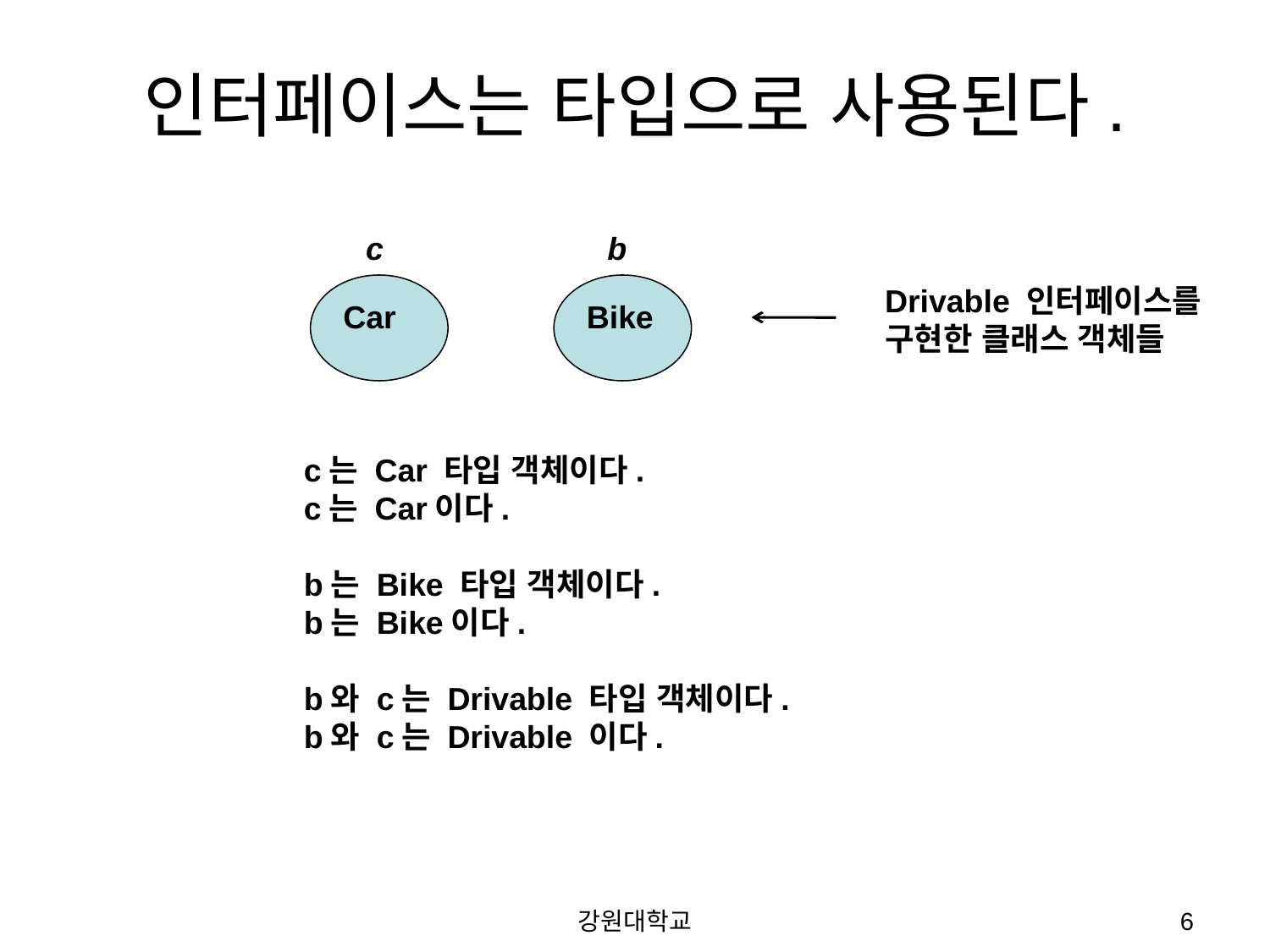

# 인터페이스는 타입으로 사용된다.

c
b
Car
Bike
Drivable 인터페이스를
구현한 클래스 객체들
c는 Car 타입 객체이다.
c는 Car이다.

b는 Bike 타입 객체이다.
b는 Bike이다.

b와 c는 Drivable 타입 객체이다.
b와 c는 Drivable 이다.
강원대학교
6